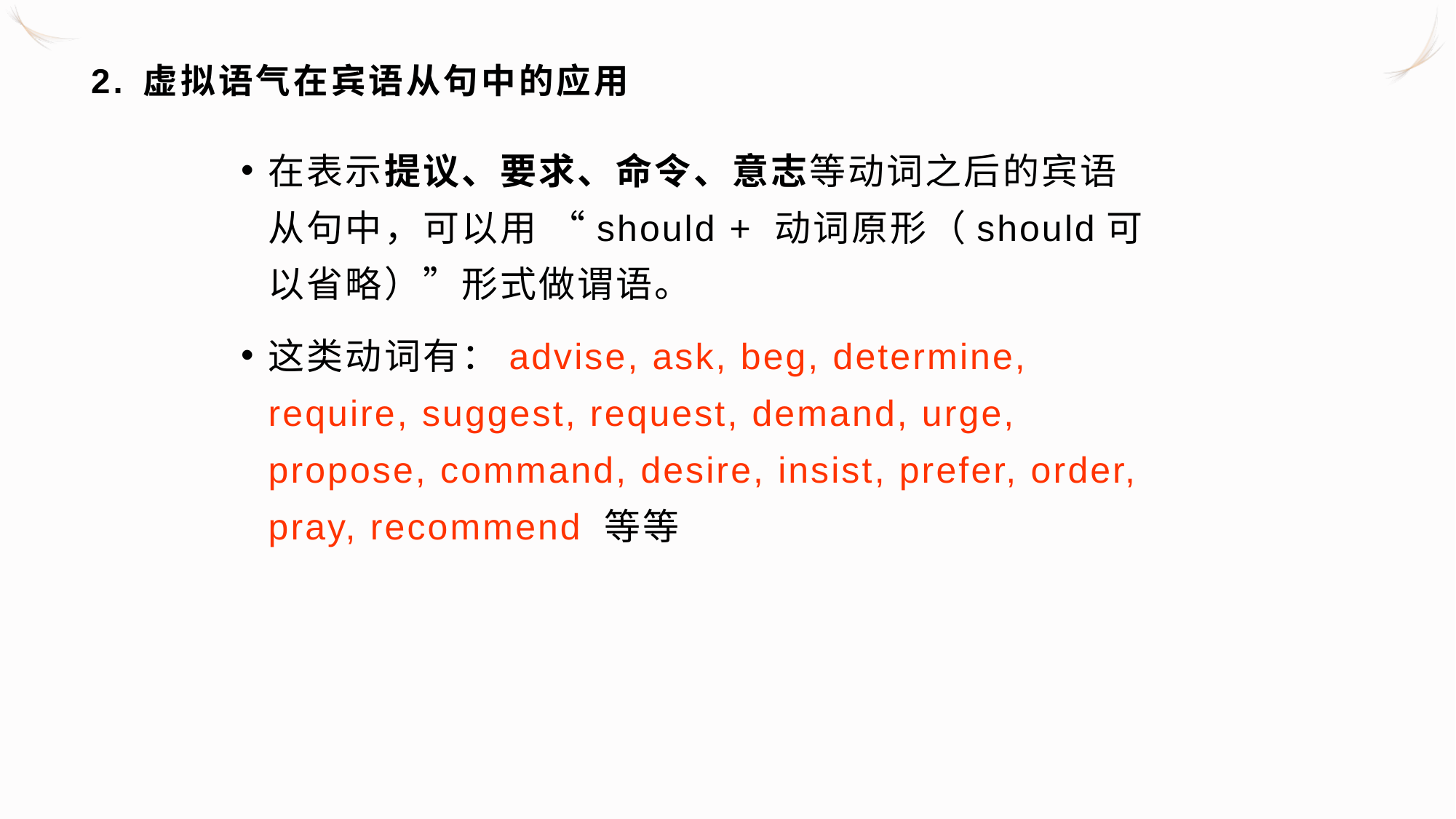

# 2. 虚拟语气在宾语从句中的应用
在表示提议、要求、命令、意志等动词之后的宾语从句中，可以用 “should + 动词原形（should可以省略）”形式做谓语。
这类动词有：advise, ask, beg, determine, require, suggest, request, demand, urge, propose, command, desire, insist, prefer, order, pray, recommend 等等